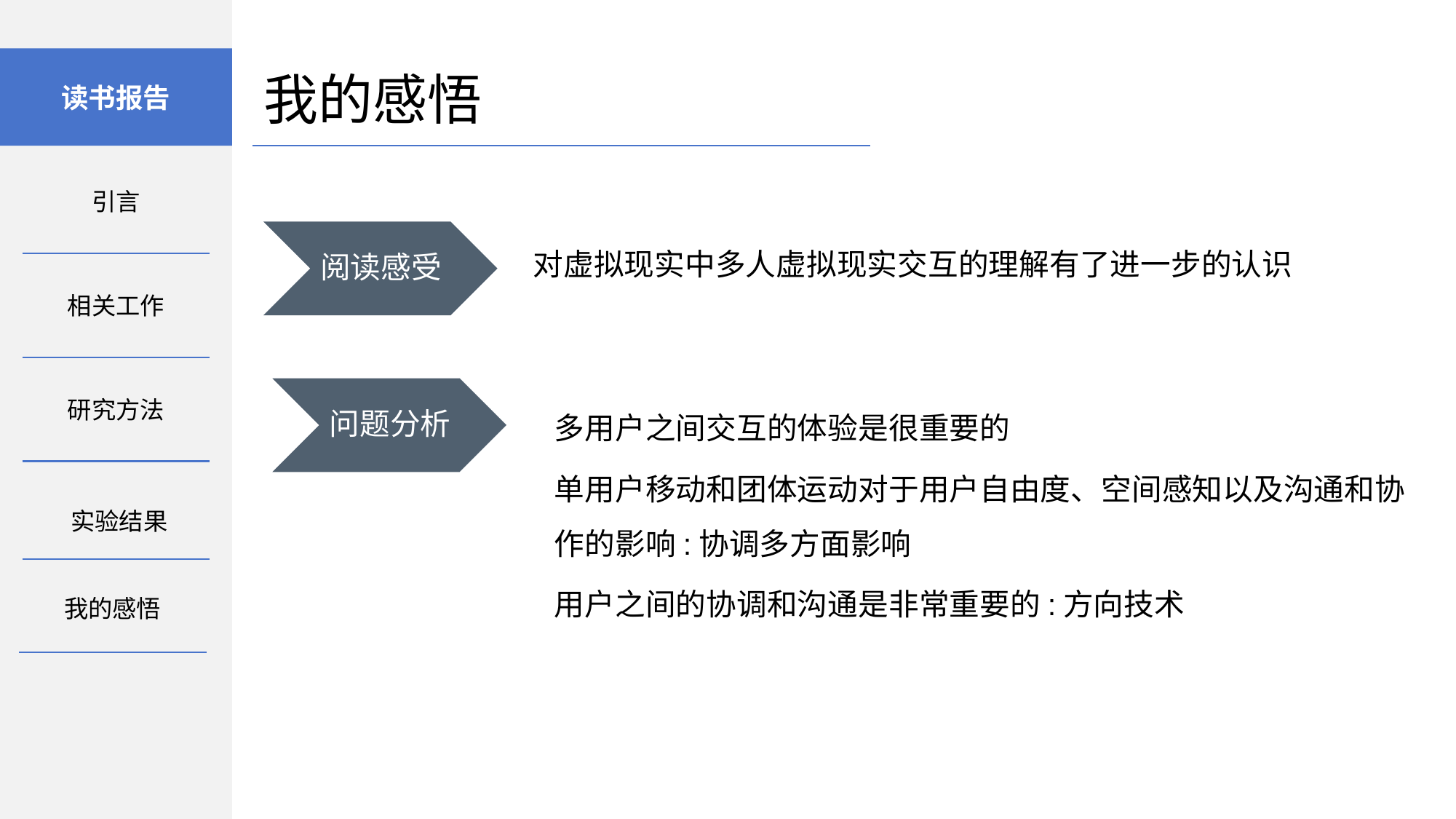

读书报告
我的感悟
引言
阅读感受
对虚拟现实中多人虚拟现实交互的理解有了进一步的认识
相关工作
研究方法
问题分析
多用户之间交互的体验是很重要的
单用户移动和团体运动对于用户自由度、空间感知以及沟通和协作的影响:协调多方面影响
用户之间的协调和沟通是非常重要的:方向技术
实验结果
我的感悟